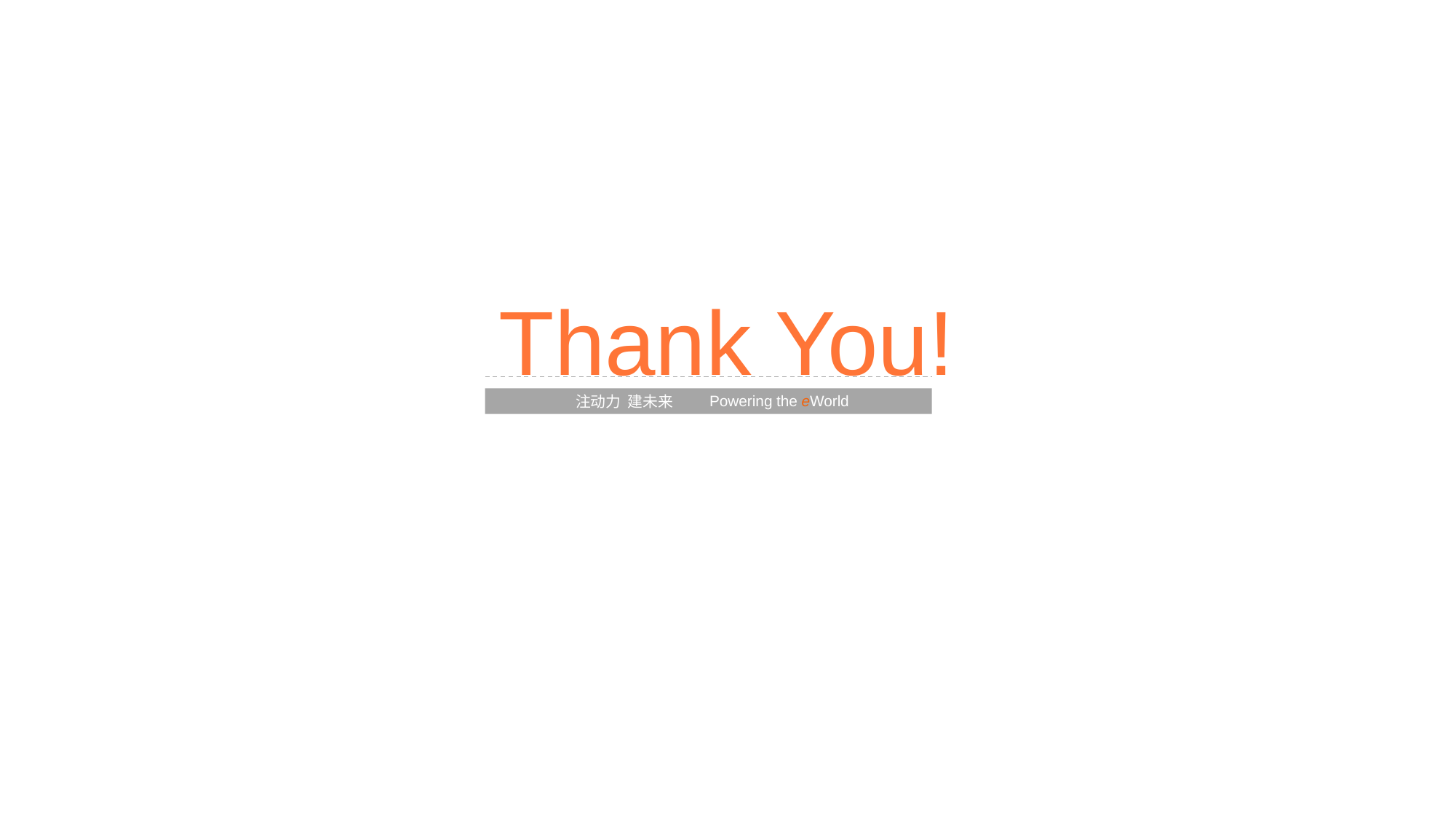

Thank You!
Powering the eWorld
注动力  建未来